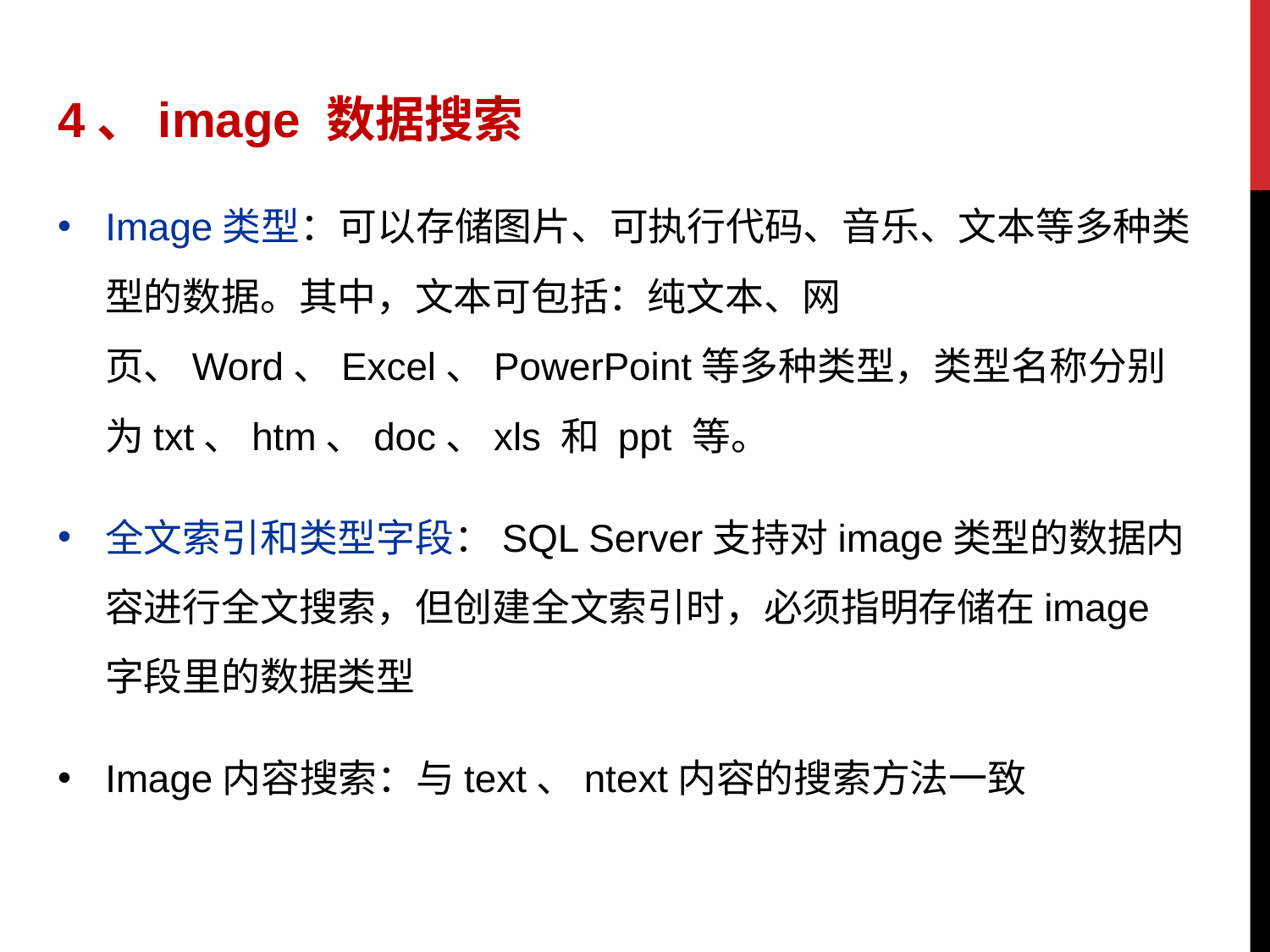

4、image 数据搜索
Image类型：可以存储图片、可执行代码、音乐、文本等多种类型的数据。其中，文本可包括：纯文本、网页、Word、Excel、PowerPoint等多种类型，类型名称分别为txt、htm、doc、xls 和 ppt 等。
全文索引和类型字段：SQL Server支持对image类型的数据内容进行全文搜索，但创建全文索引时，必须指明存储在image字段里的数据类型
Image内容搜索：与text、ntext内容的搜索方法一致